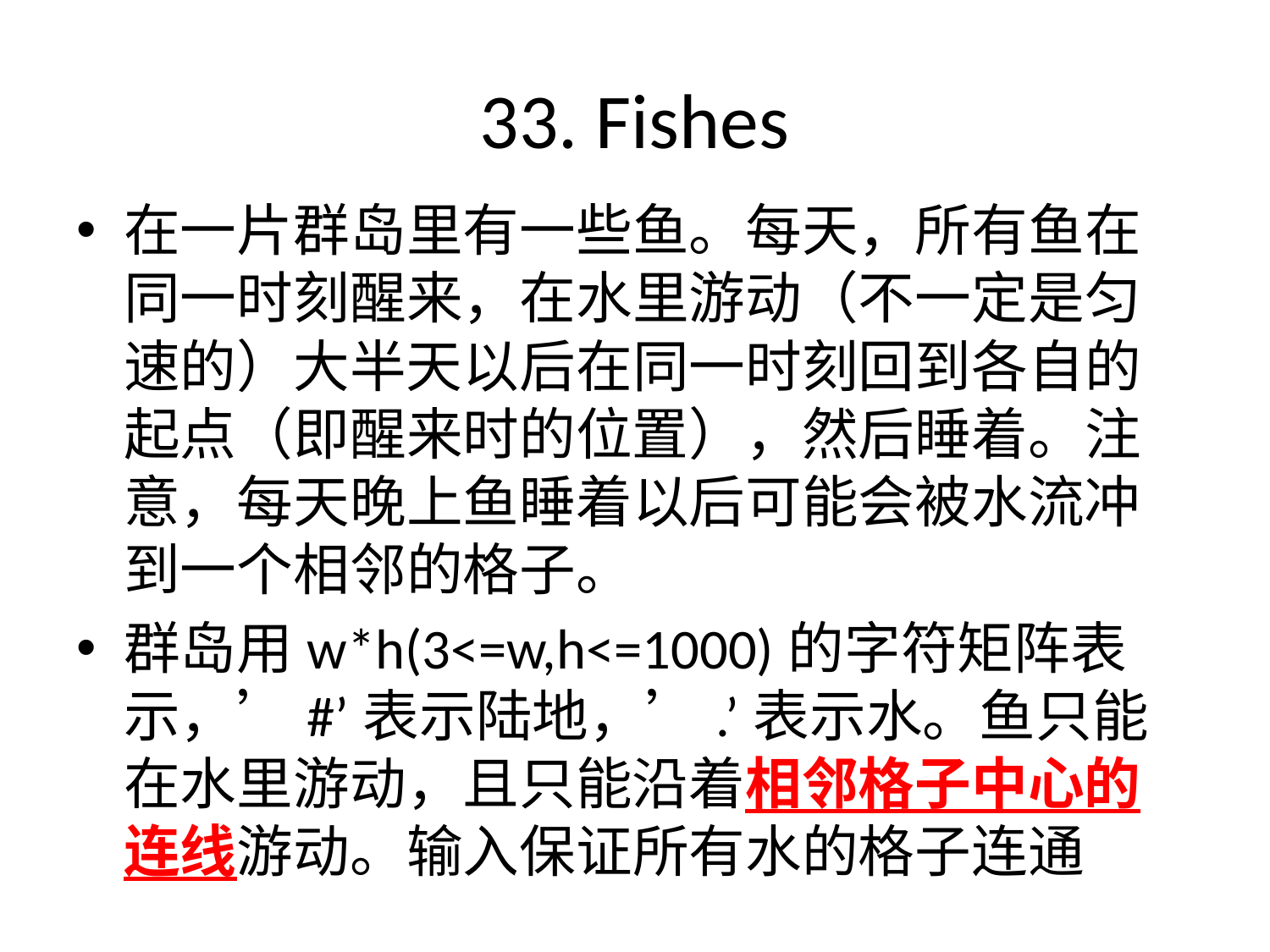

# 33. Fishes
在一片群岛里有一些鱼。每天，所有鱼在同一时刻醒来，在水里游动（不一定是匀速的）大半天以后在同一时刻回到各自的起点（即醒来时的位置），然后睡着。注意，每天晚上鱼睡着以后可能会被水流冲到一个相邻的格子。
群岛用w*h(3<=w,h<=1000)的字符矩阵表示，’#’表示陆地，’.’表示水。鱼只能在水里游动，且只能沿着相邻格子中心的连线游动。输入保证所有水的格子连通